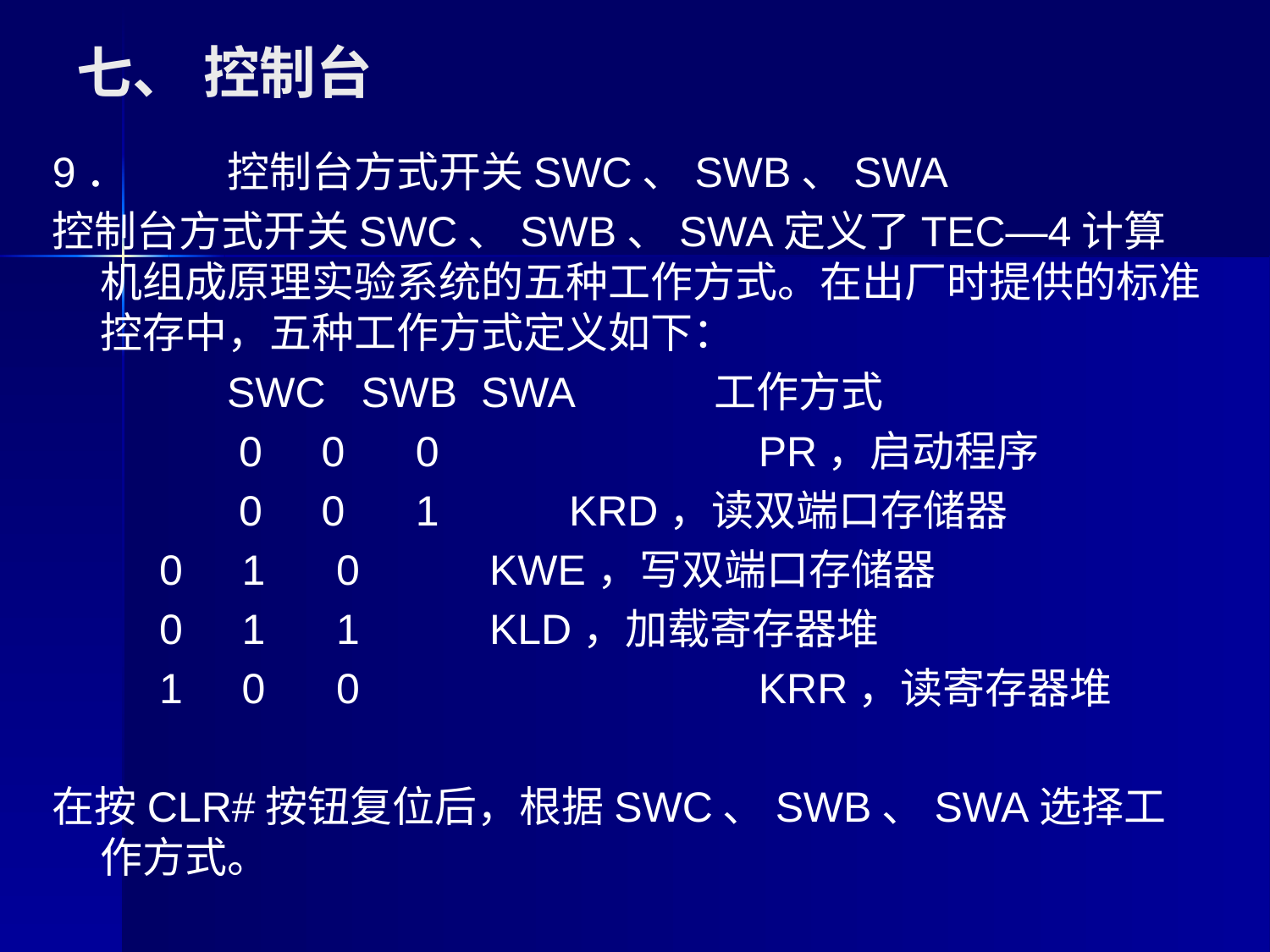

# 七、	控制台
9．	控制台方式开关SWC、SWB、SWA
控制台方式开关SWC、SWB、SWA定义了TEC—4计算机组成原理实验系统的五种工作方式。在出厂时提供的标准控存中，五种工作方式定义如下：
		SWC   SWB 	SWA           工作方式
		 0     0      0			  PR，启动程序
		 0     0      1           KRD，读双端口存储器
	     0     1      0           KWE，写双端口存储器
	     0     1      1           KLD，加载寄存器堆
	     1     0      0			  KRR，读寄存器堆

在按CLR#按钮复位后，根据SWC、SWB、SWA选择工作方式。